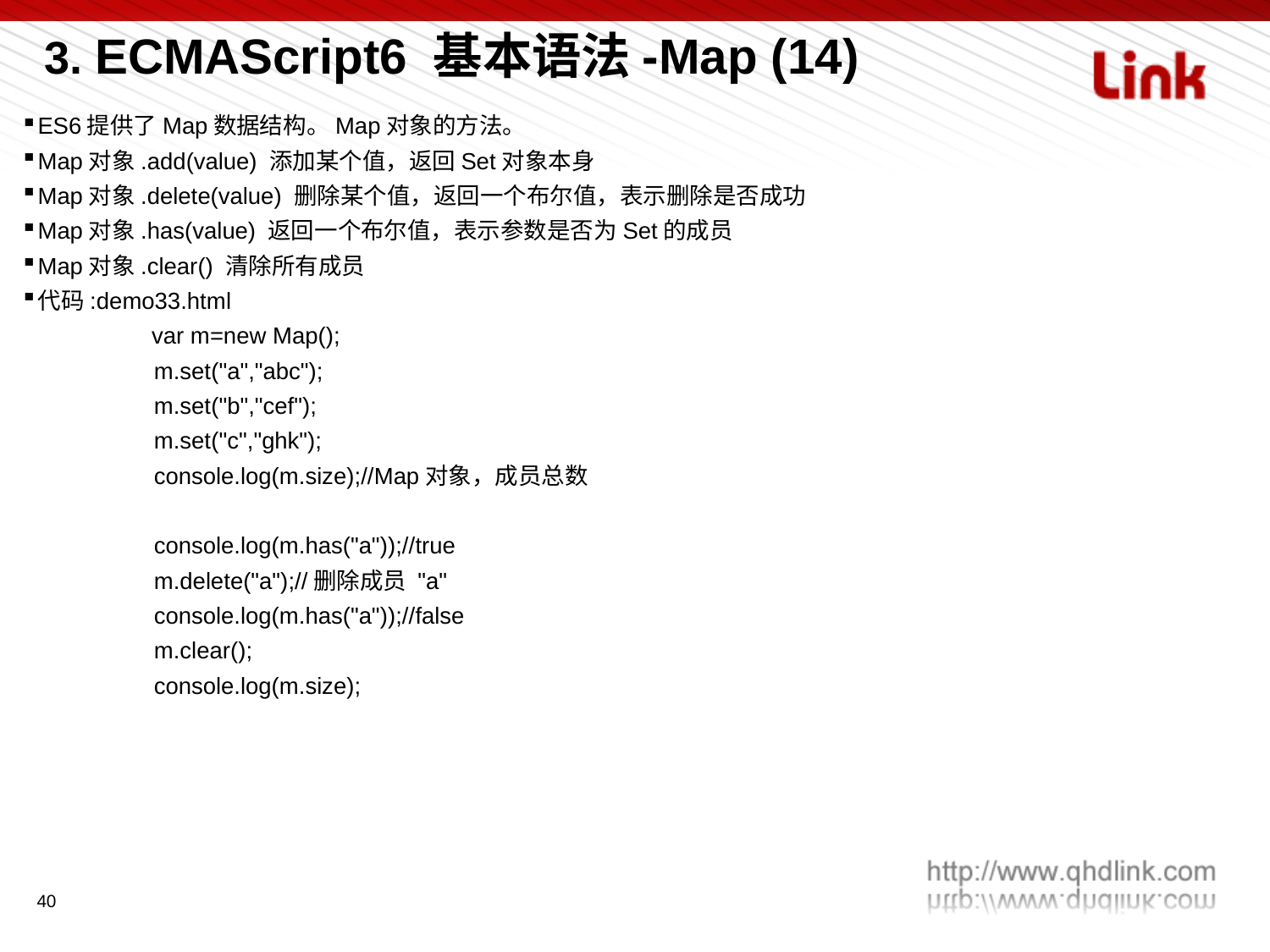

3. ECMAScript6 基本语法-Map (14)
ES6提供了Map数据结构。Map对象的方法。
Map对象.add(value) 添加某个值，返回Set对象本身
Map对象.delete(value) 删除某个值，返回一个布尔值，表示删除是否成功
Map对象.has(value) 返回一个布尔值，表示参数是否为Set的成员
Map对象.clear() 清除所有成员
代码:demo33.html
                    var m=new Map();
	 m.set("a","abc");
	 m.set("b","cef");
	 m.set("c","ghk");
	 console.log(m.size);//Map对象，成员总数

	 console.log(m.has("a"));//true
	 m.delete("a");//删除成员 "a"
	 console.log(m.has("a"));//false
	 m.clear();
	 console.log(m.size);
40